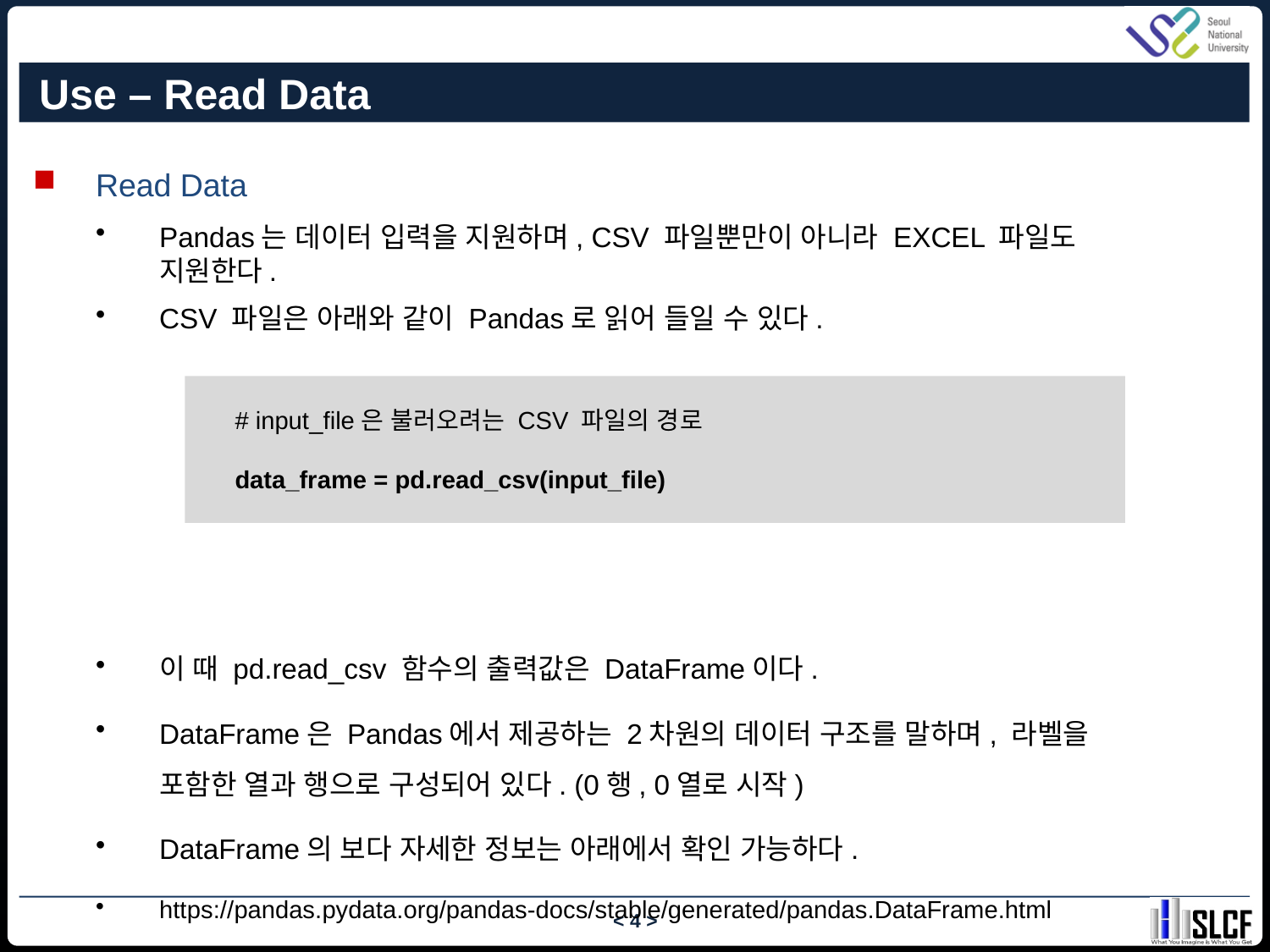

# Use – Read Data
Read Data
Pandas는 데이터 입력을 지원하며, CSV 파일뿐만이 아니라 EXCEL 파일도 지원한다.
CSV 파일은 아래와 같이 Pandas로 읽어 들일 수 있다.

이 때 pd.read_csv 함수의 출력값은 DataFrame이다.
DataFrame은 Pandas에서 제공하는 2차원의 데이터 구조를 말하며, 라벨을 포함한 열과 행으로 구성되어 있다. (0행, 0열로 시작)
DataFrame의 보다 자세한 정보는 아래에서 확인 가능하다.
https://pandas.pydata.org/pandas-docs/stable/generated/pandas.DataFrame.html

# input_file은 불러오려는 CSV 파일의 경로

data_frame = pd.read_csv(input_file)